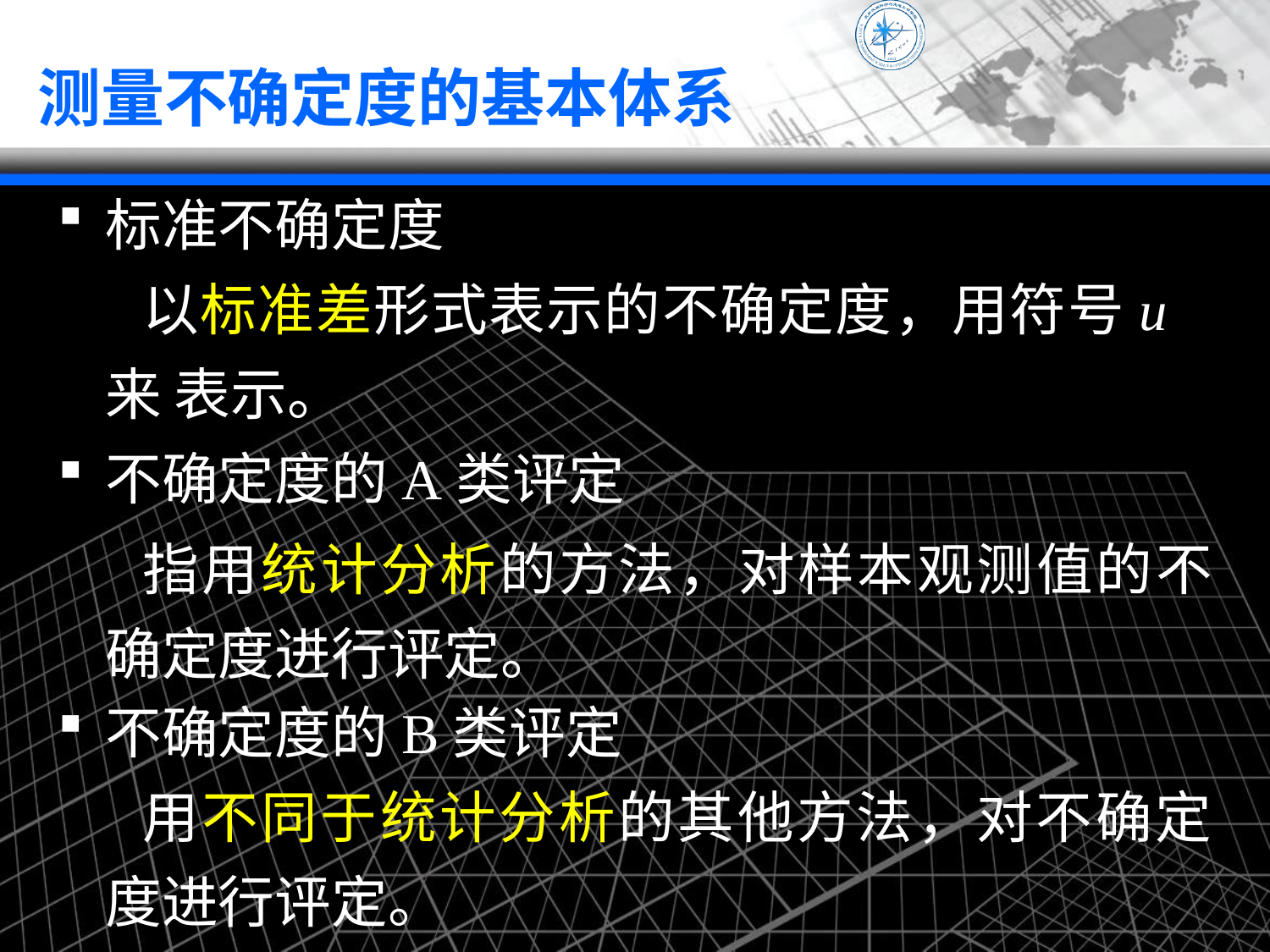

# 测量不确定度的基本体系
标准不确定度
以标准差形式表示的不确定度，用符号u来 表示。
不确定度的A类评定
指用统计分析的方法，对样本观测值的不 确定度进行评定。
不确定度的B类评定
用不同于统计分析的其他方法，对不确定 度进行评定。